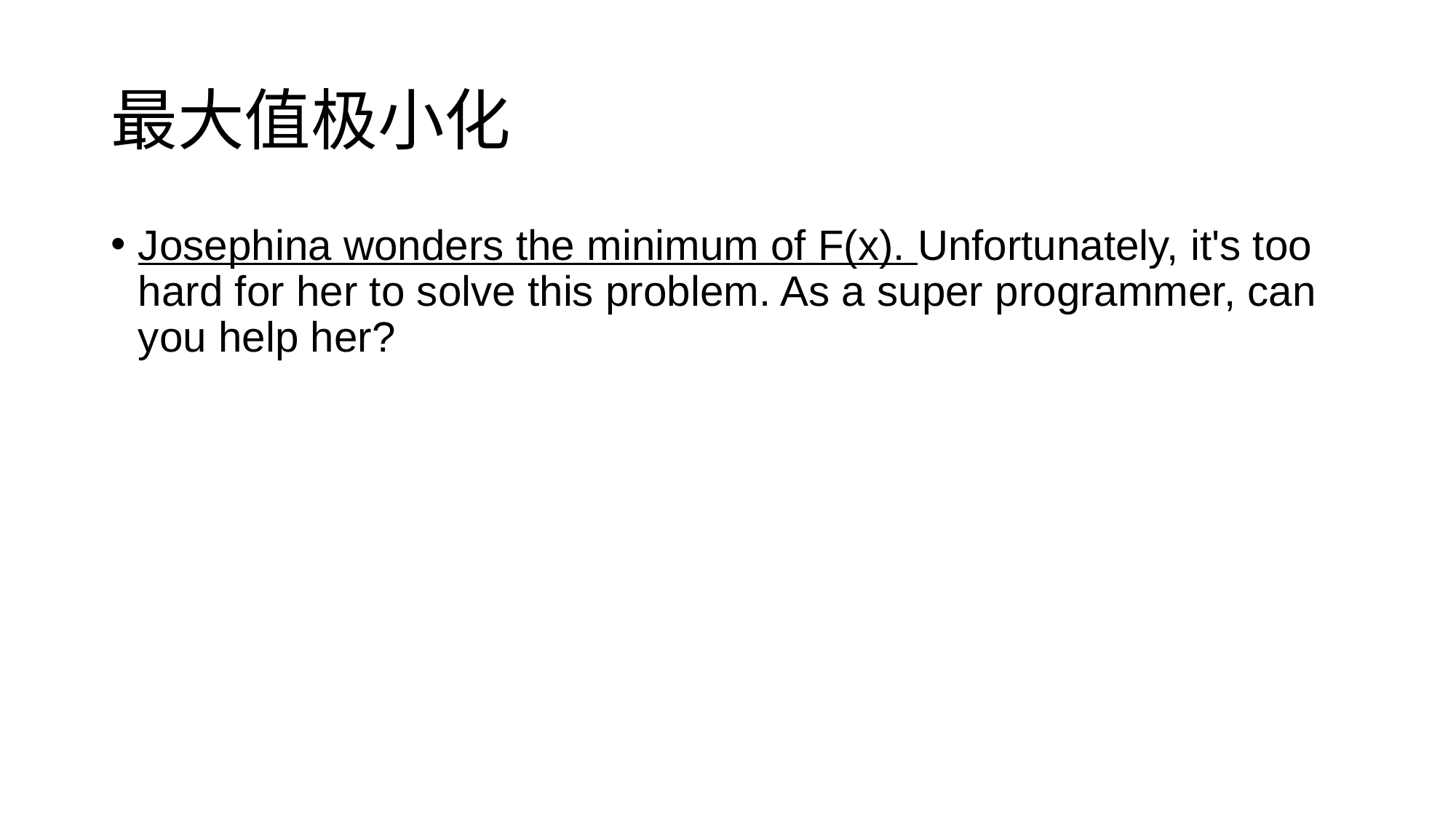

# 最大值极小化
Josephina wonders the minimum of F(x). Unfortunately, it's too hard for her to solve this problem. As a super programmer, can you help her?